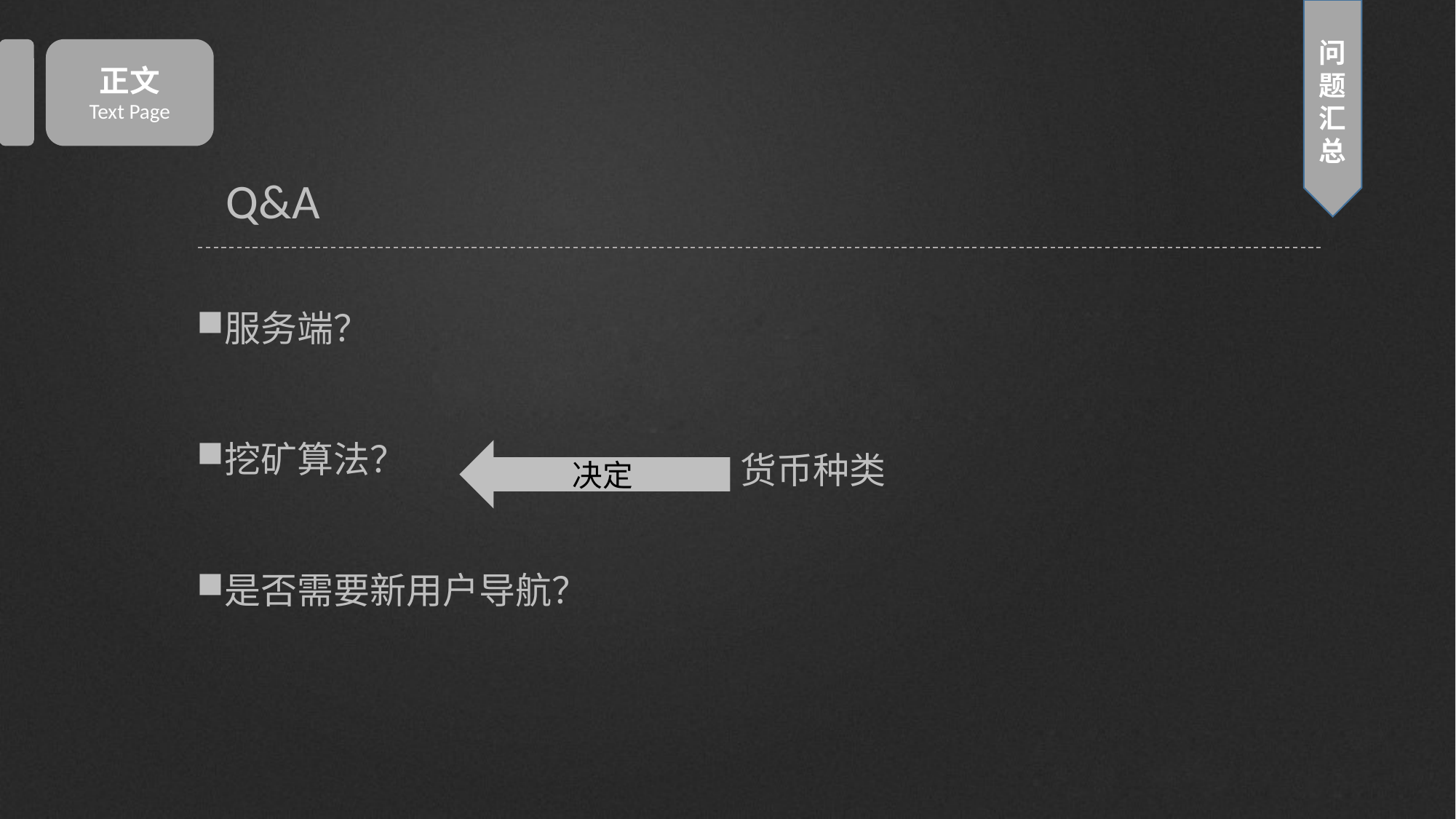

正文
Text Page
问题汇总
Q&A

服务端？

挖矿算法？

是否需要新用户导航？
决定
货币种类